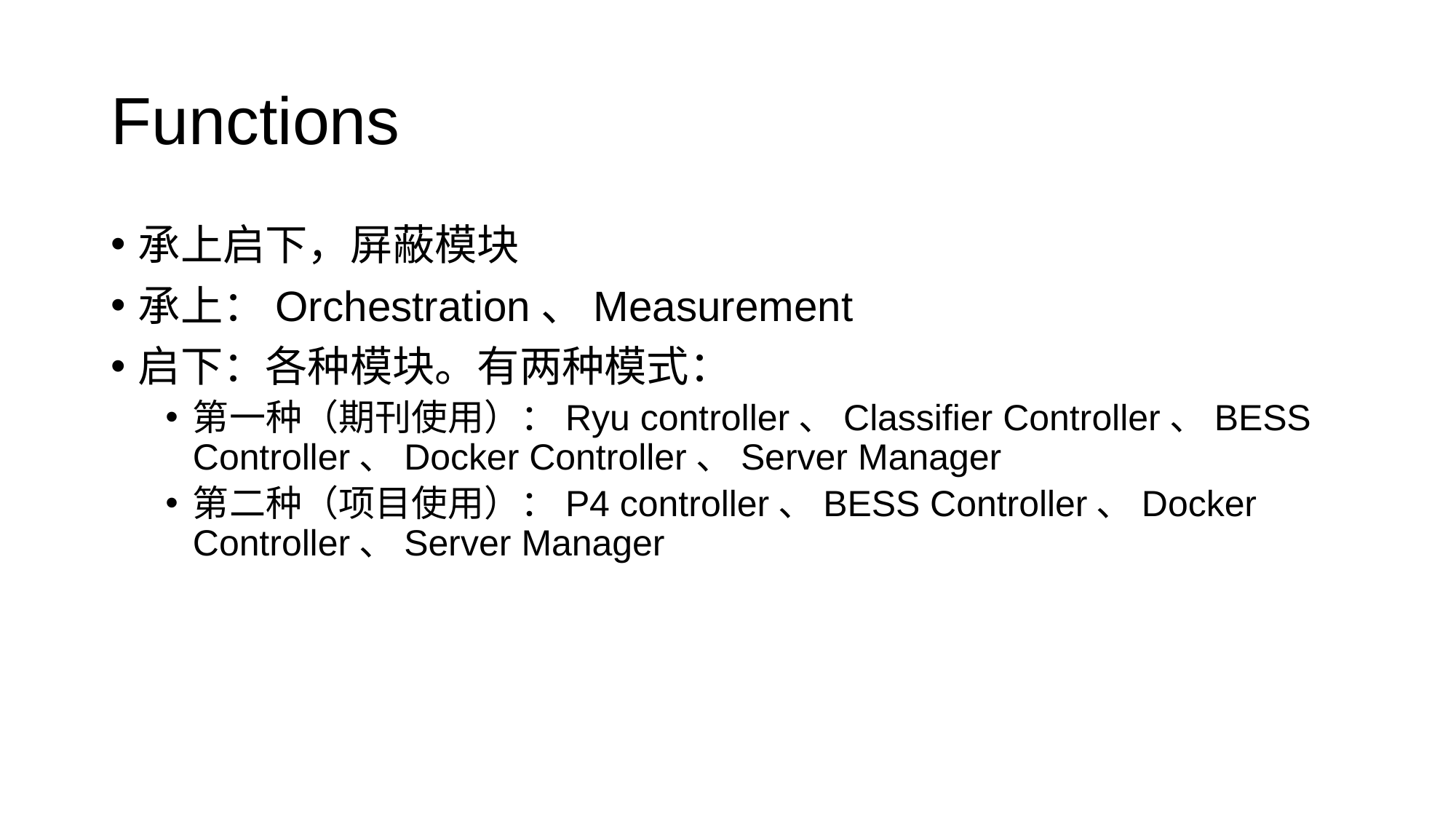

# Functions
承上启下，屏蔽模块
承上：Orchestration、Measurement
启下：各种模块。有两种模式：
第一种（期刊使用）：Ryu controller、Classifier Controller、BESS Controller、Docker Controller、Server Manager
第二种（项目使用）：P4 controller、BESS Controller、Docker Controller、Server Manager